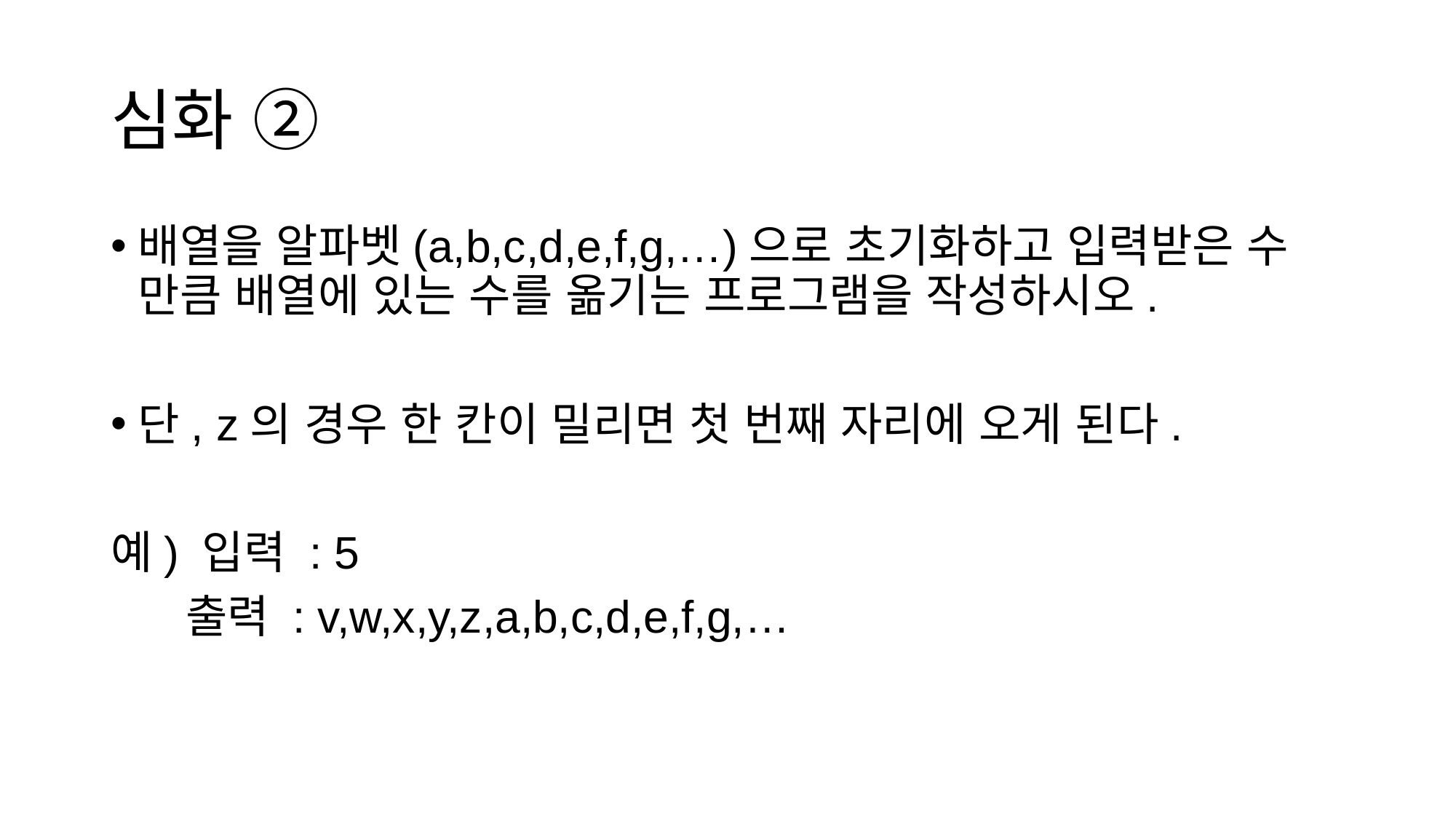

# 심화 ②
배열을 알파벳(a,b,c,d,e,f,g,…)으로 초기화하고 입력받은 수 만큼 배열에 있는 수를 옮기는 프로그램을 작성하시오.

단, z의 경우 한 칸이 밀리면 첫 번째 자리에 오게 된다.

예) 입력 : 5
     출력 : v,w,x,y,z,a,b,c,d,e,f,g,…